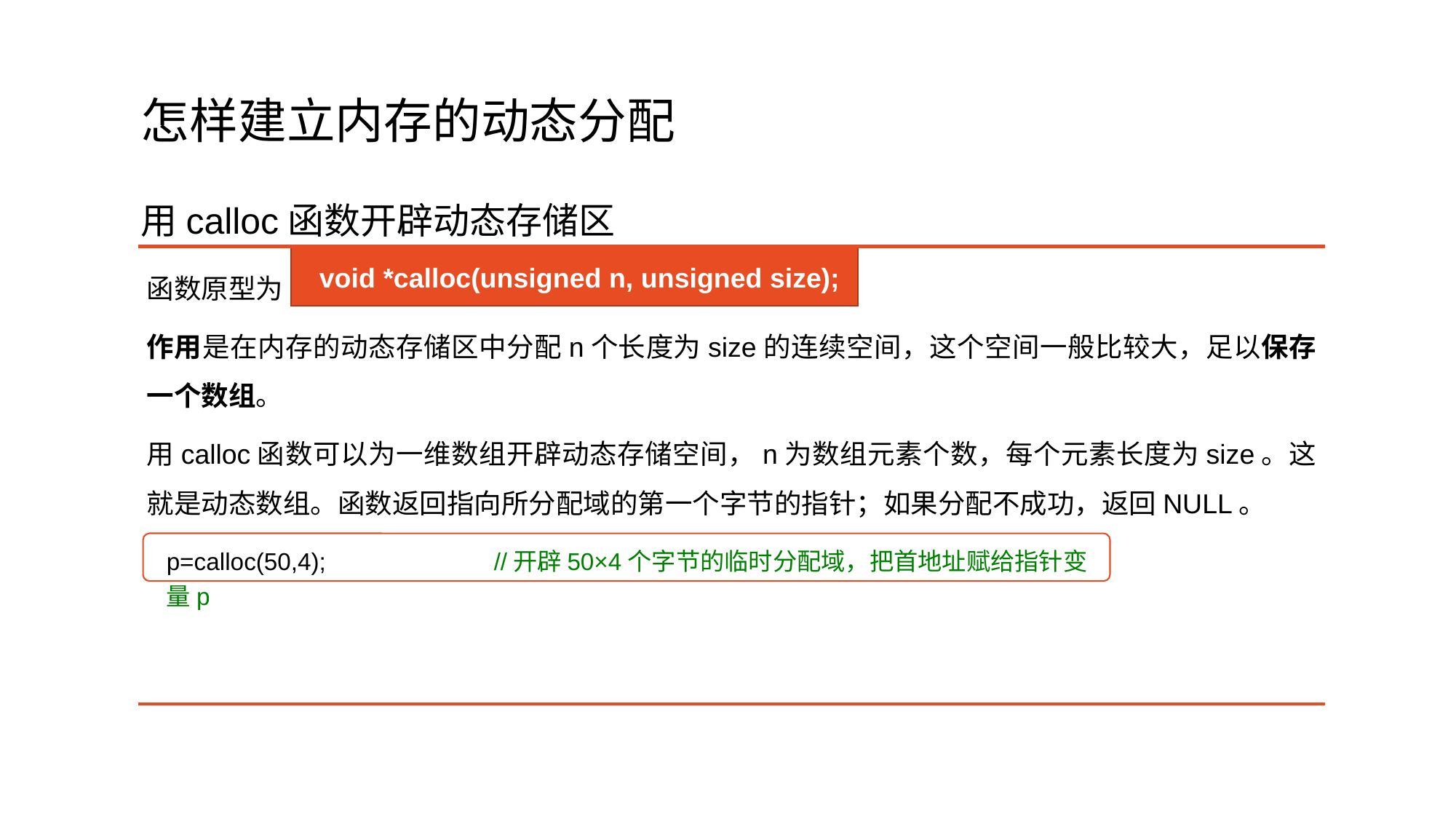

# 怎样建立内存的动态分配

用calloc函数开辟动态存储区
函数原型为
作用是在内存的动态存储区中分配n个长度为size的连续空间，这个空间一般比较大，足以保存一个数组。
用calloc函数可以为一维数组开辟动态存储空间，n为数组元素个数，每个元素长度为size。这就是动态数组。函数返回指向所分配域的第一个字节的指针；如果分配不成功，返回NULL。
void *calloc(unsigned n, unsigned size);
p=calloc(50,4);		//开辟50×4个字节的临时分配域，把首地址赋给指针变量p